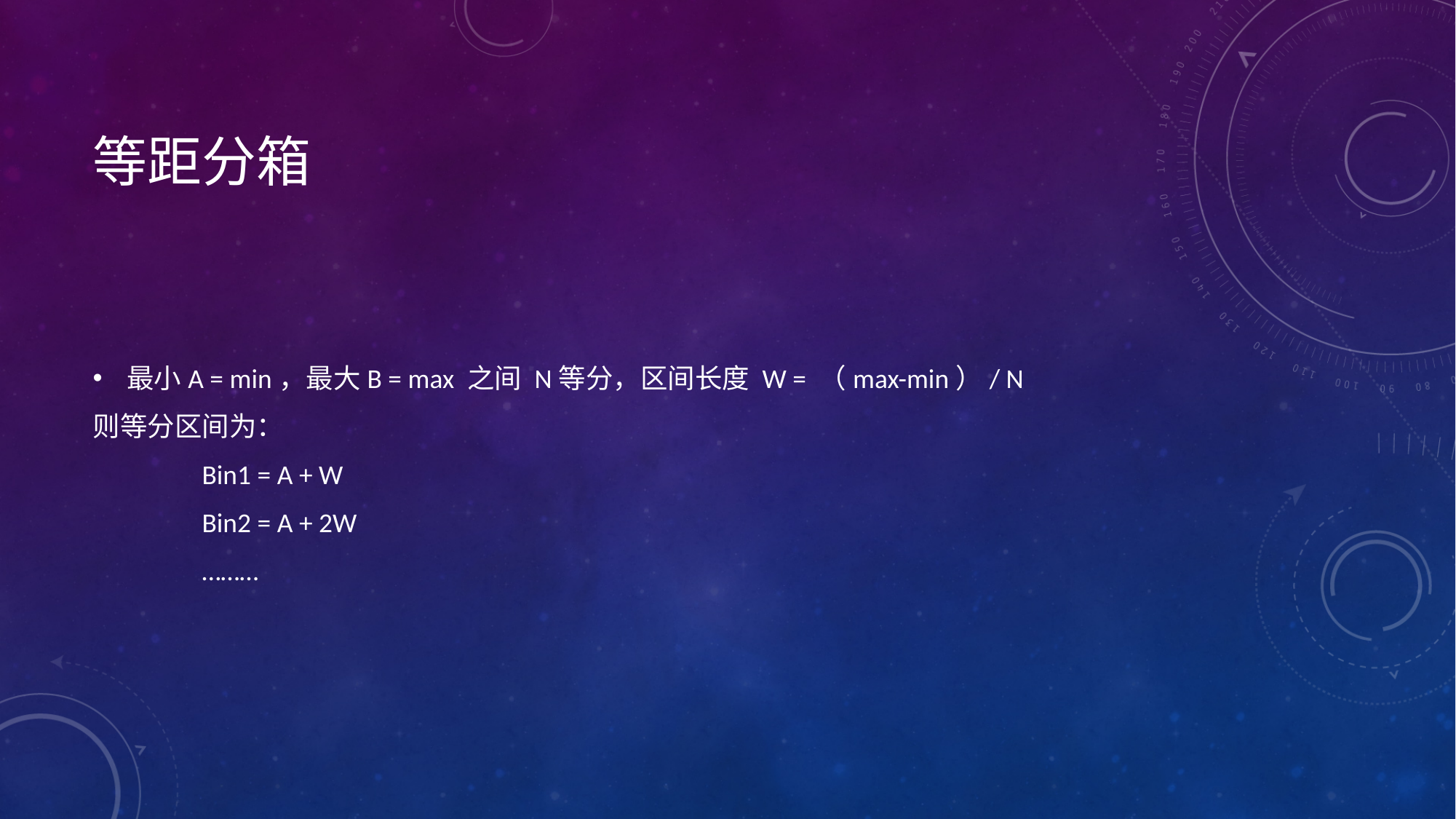

# 等距分箱
最小A = min，最大B = max 之间 N等分，区间长度 W = （max-min）/ N
则等分区间为：
	Bin1 = A + W
	Bin2 = A + 2W
   	………